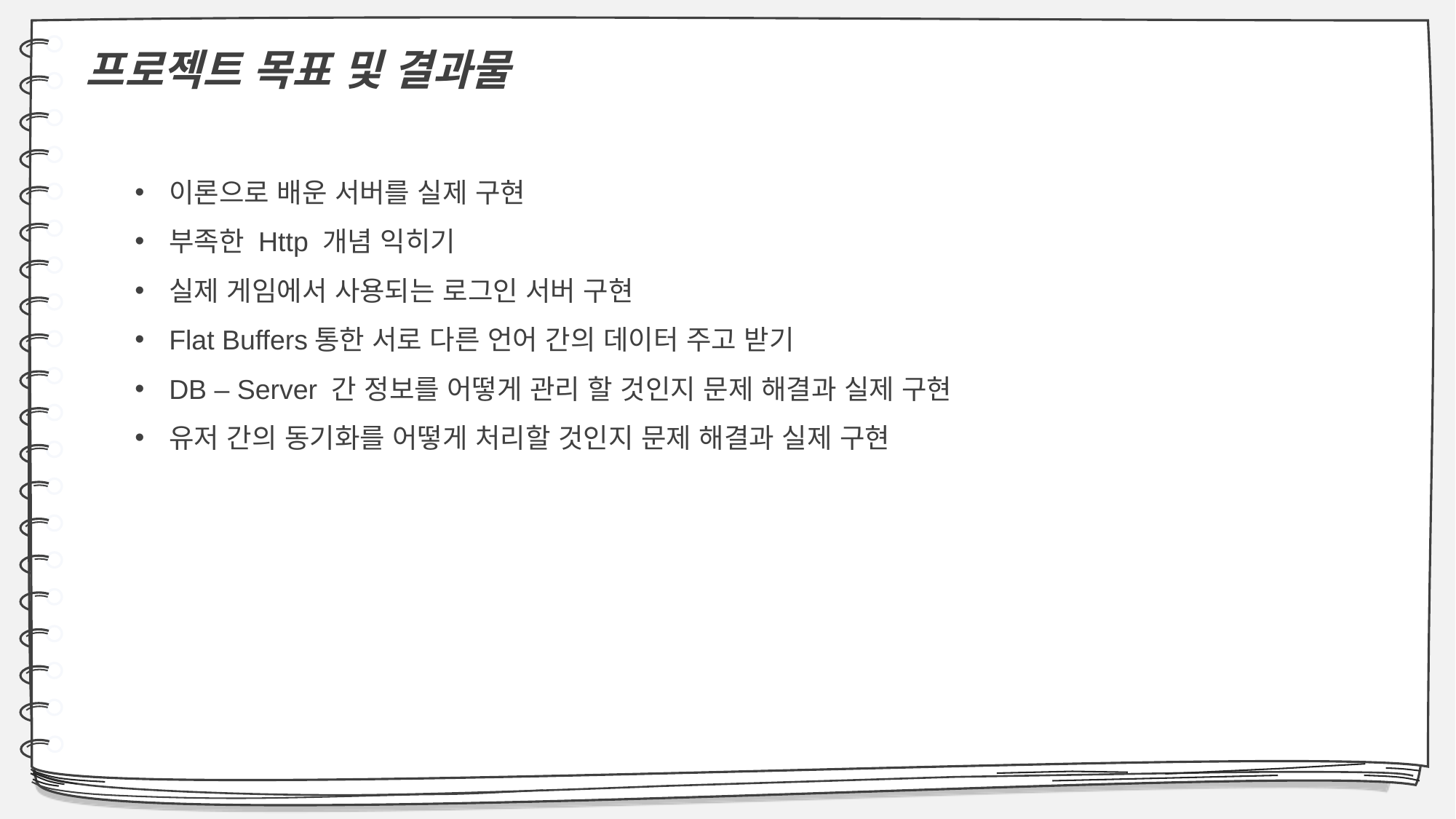

프로젝트 목표 및 결과물

이론으로 배운 서버를 실제 구현
부족한 Http 개념 익히기
실제 게임에서 사용되는 로그인 서버 구현
Flat Buffers통한 서로 다른 언어 간의 데이터 주고 받기
DB – Server 간 정보를 어떻게 관리 할 것인지 문제 해결과 실제 구현
유저 간의 동기화를 어떻게 처리할 것인지 문제 해결과 실제 구현